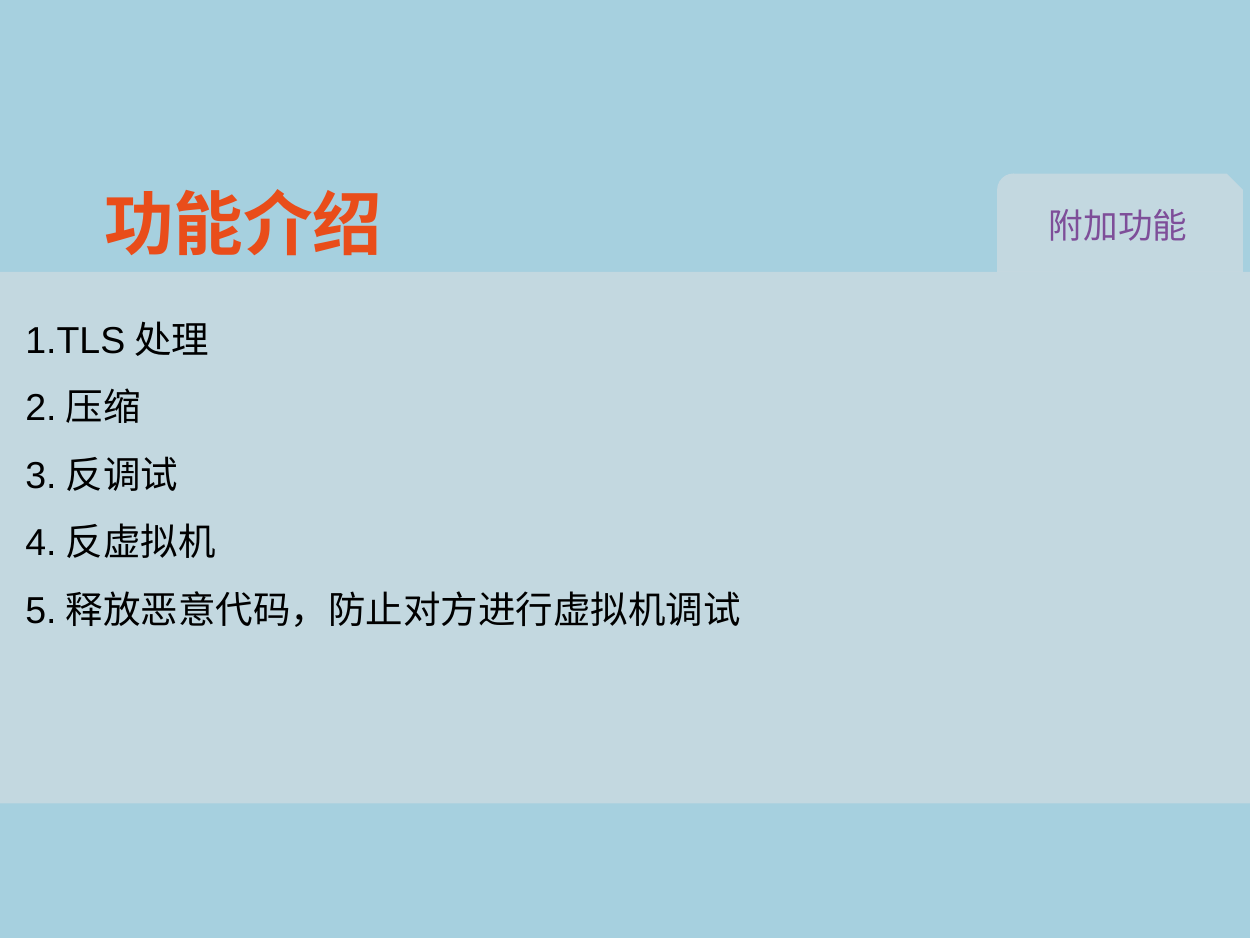

功能介绍
附加功能

1.TLS处理
2.压缩
3.反调试
4.反虚拟机
5.释放恶意代码，防止对方进行虚拟机调试